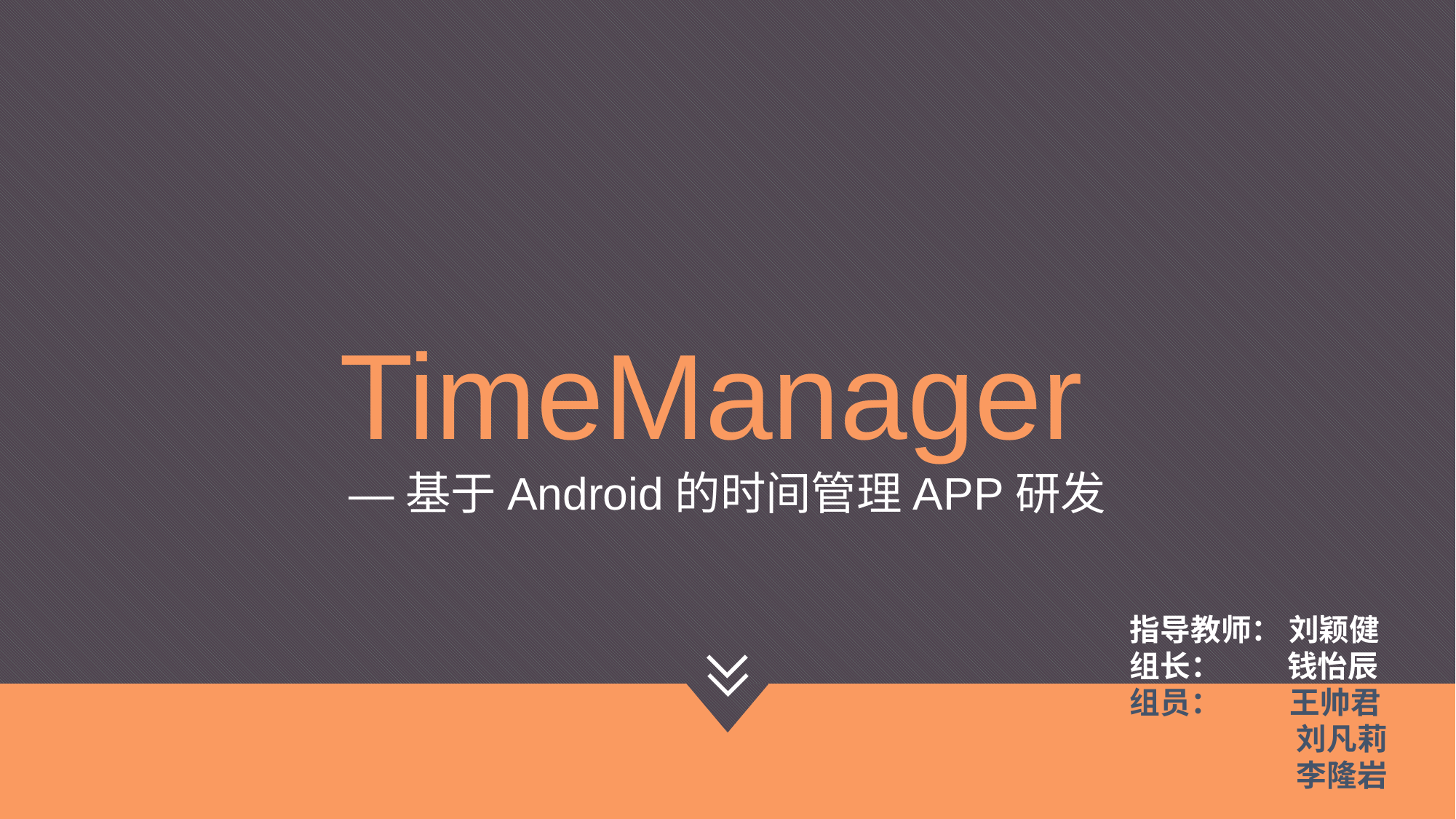

# TimeManager —基于Android的时间管理APP研发
指导教师： 刘颖健
组长：	       钱怡辰
组员：          王帅君
                       刘凡莉
                       李隆岩